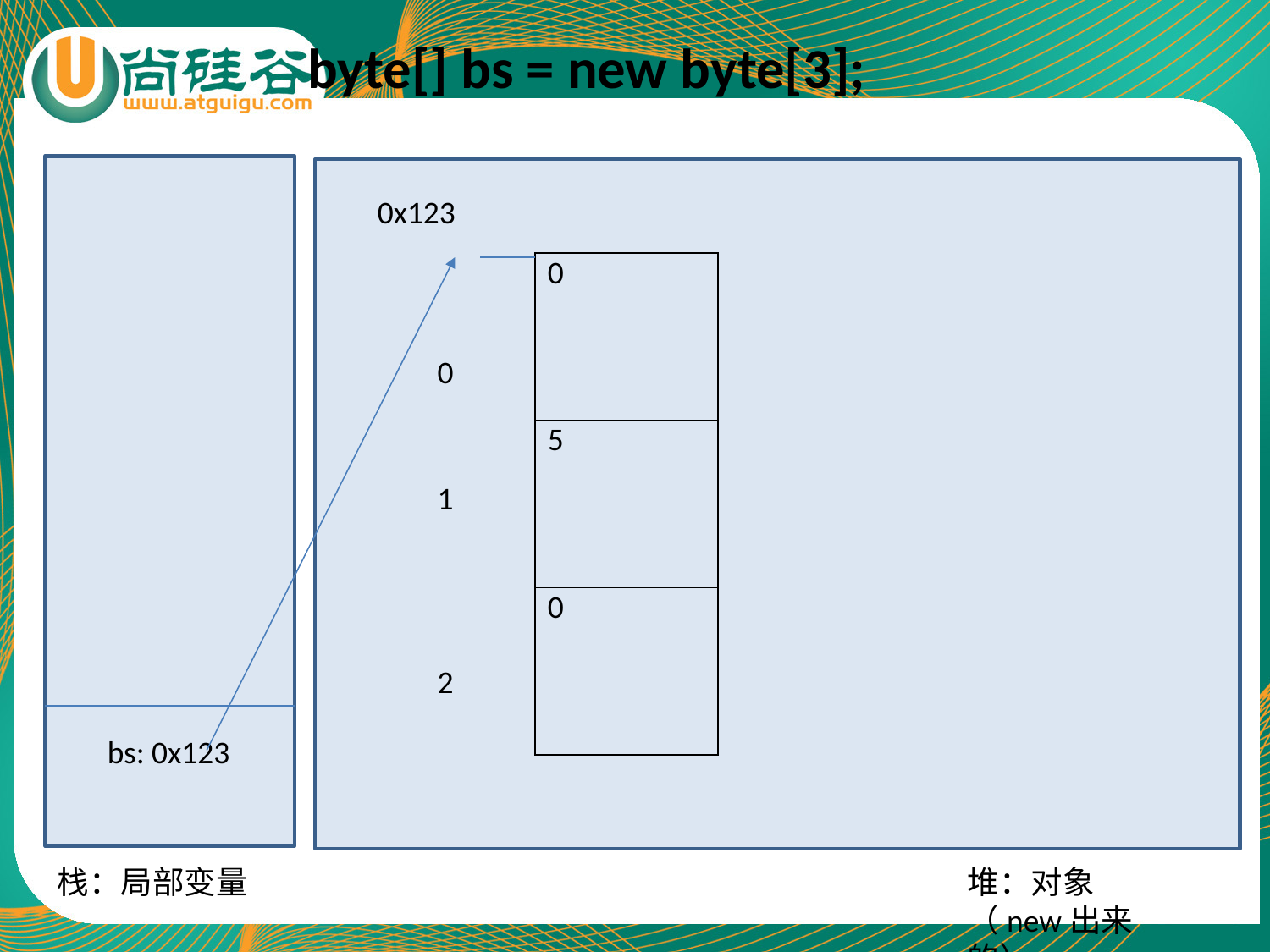

byte[] bs = new byte[3];

0x123
| 0 |
| --- |
| 5 |
| 0 |
0
1
2
bs:
0x123
栈：局部变量
堆：对象（new出来的）